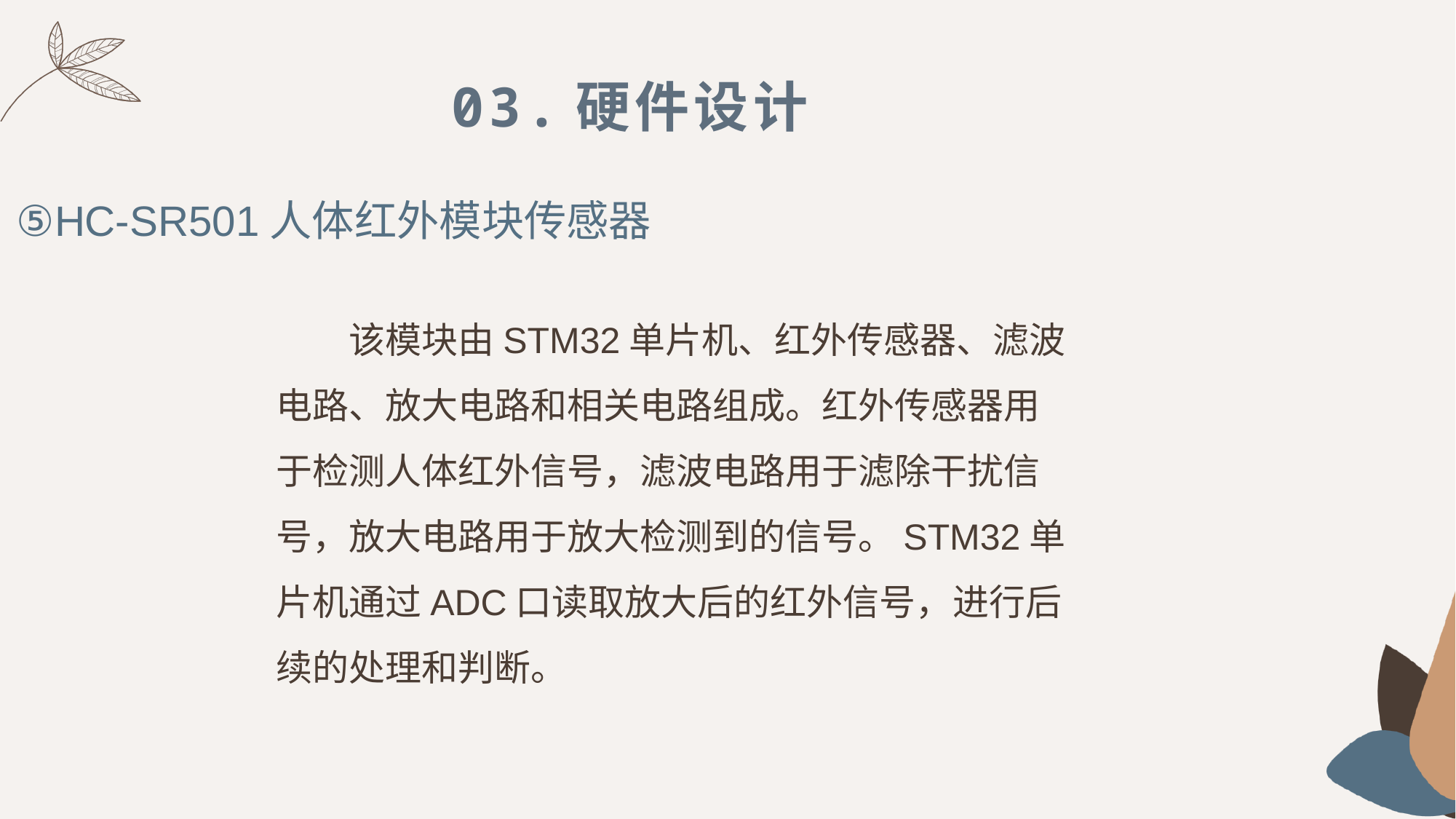

03.硬件设计

该模块由STM32单片机、红外传感器、滤波电路、放大电路和相关电路组成。红外传感器用于检测人体红外信号，滤波电路用于滤除干扰信号，放大电路用于放大检测到的信号。STM32单片机通过ADC口读取放大后的红外信号，进行后续的处理和判断。
⑤HC-SR501人体红外模块传感器